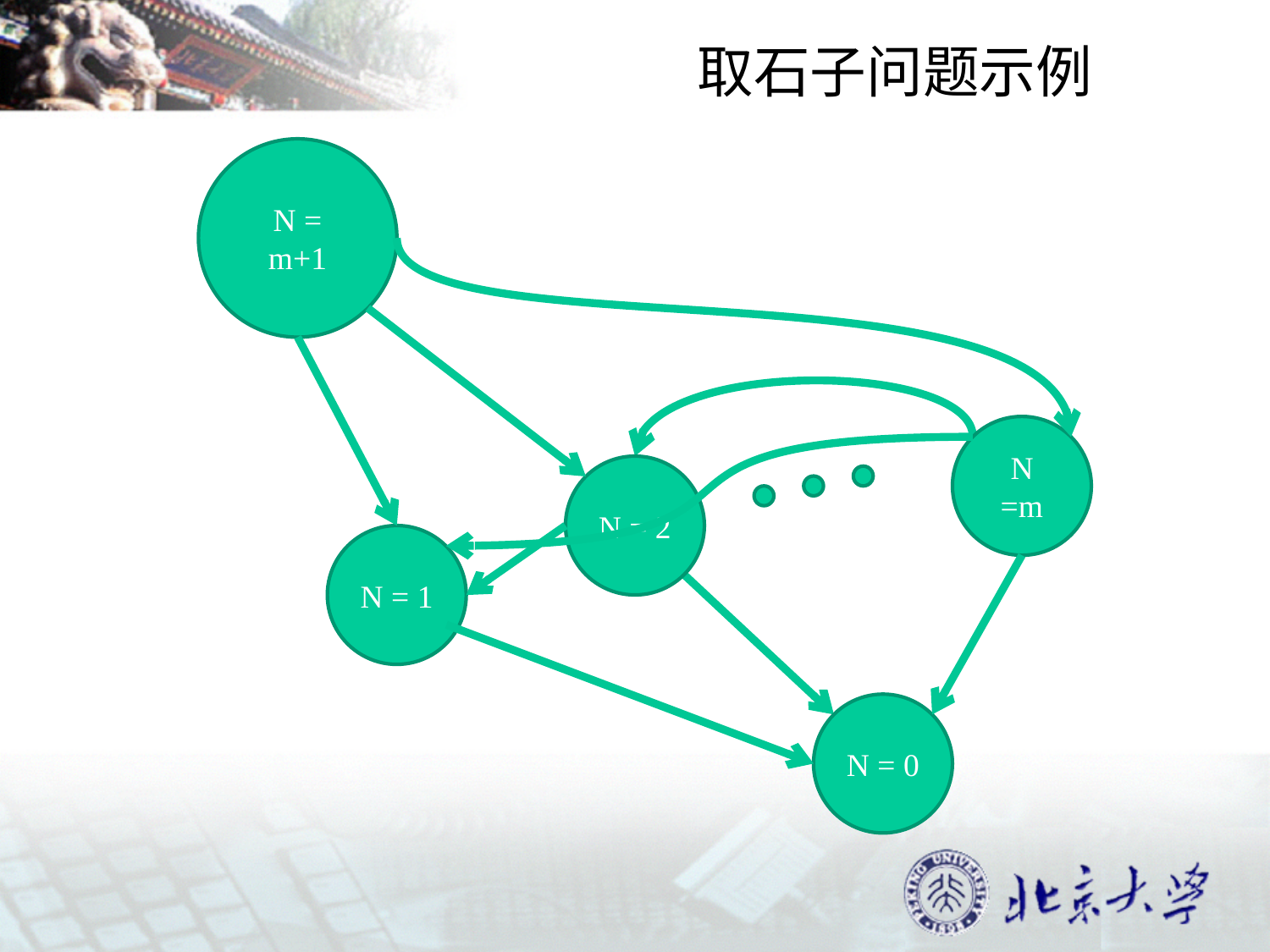

取石子问题示例

N = m+1
N =m
N = 2

N = 1
N = 0